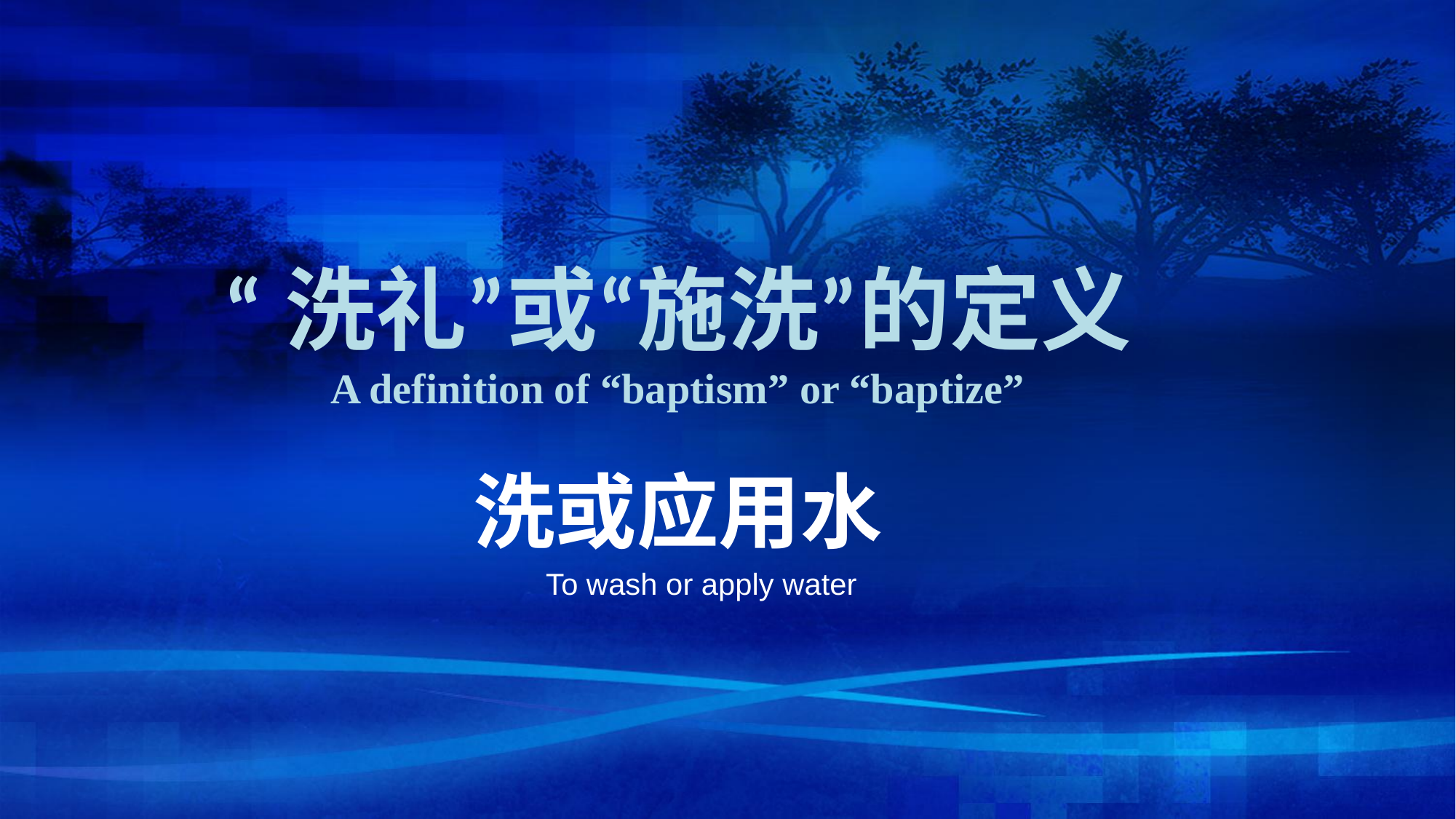

“洗礼”或“施洗”的定义
A definition of “baptism” or “baptize”
洗或应用水
To wash or apply water